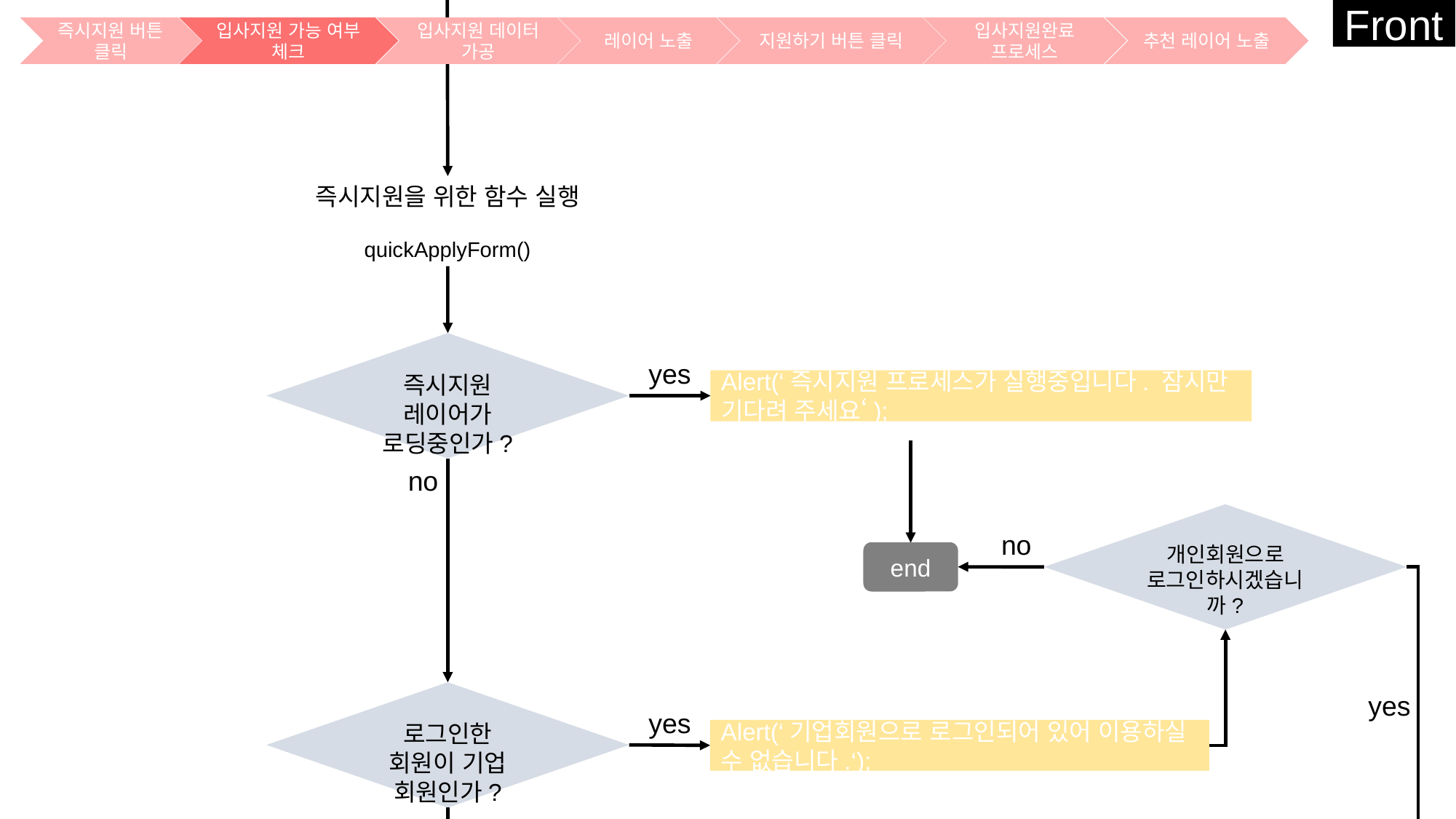

Front
지원하기 버튼 클릭
입사지원완료 프로세스
레이어 노출
즉시지원 버튼 클릭
입사지원 가능 여부 체크
입사지원 데이터 가공
추천 레이어 노출
즉시지원을 위한 함수 실행

quickApplyForm()
즉시지원 레이어가 로딩중인가?
yes
Alert(‘즉시지원 프로세스가 실행중입니다. 잠시만 기다려 주세요‘);
no
개인회원으로 로그인하시겠습니까?
no
end
로그인한 회원이 기업 회원인가?
yes
yes
Alert(‘기업회원으로 로그인되어 있어 이용하실 수 없습니다.‘);